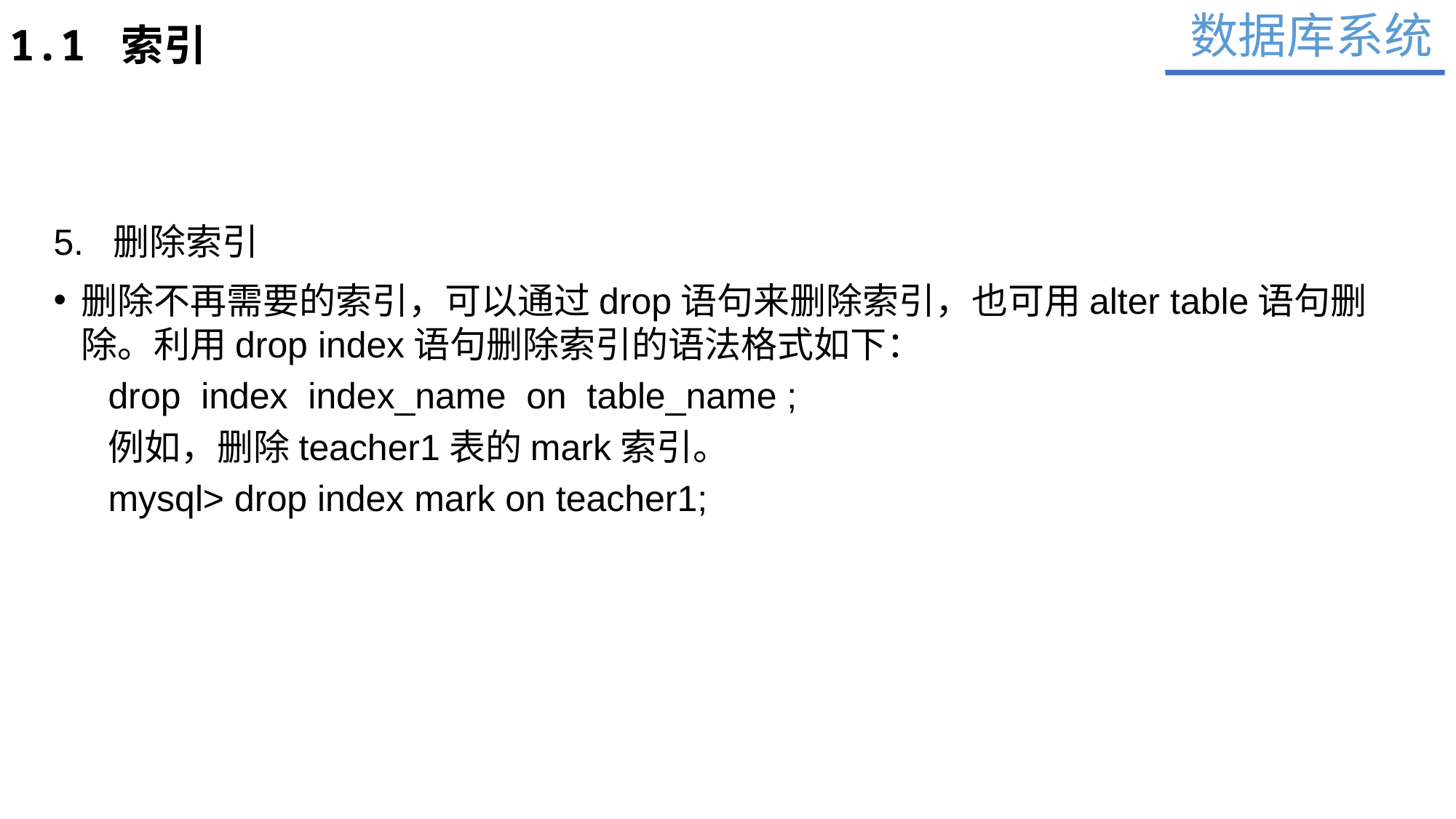

数据库系统
1.1 索引

5.  删除索引
删除不再需要的索引，可以通过drop语句来删除索引，也可用alter table语句删除。利用drop index语句删除索引的语法格式如下：
drop  index  index_name  on  table_name ;
例如，删除teacher1表的mark索引。
mysql> drop index mark on teacher1;